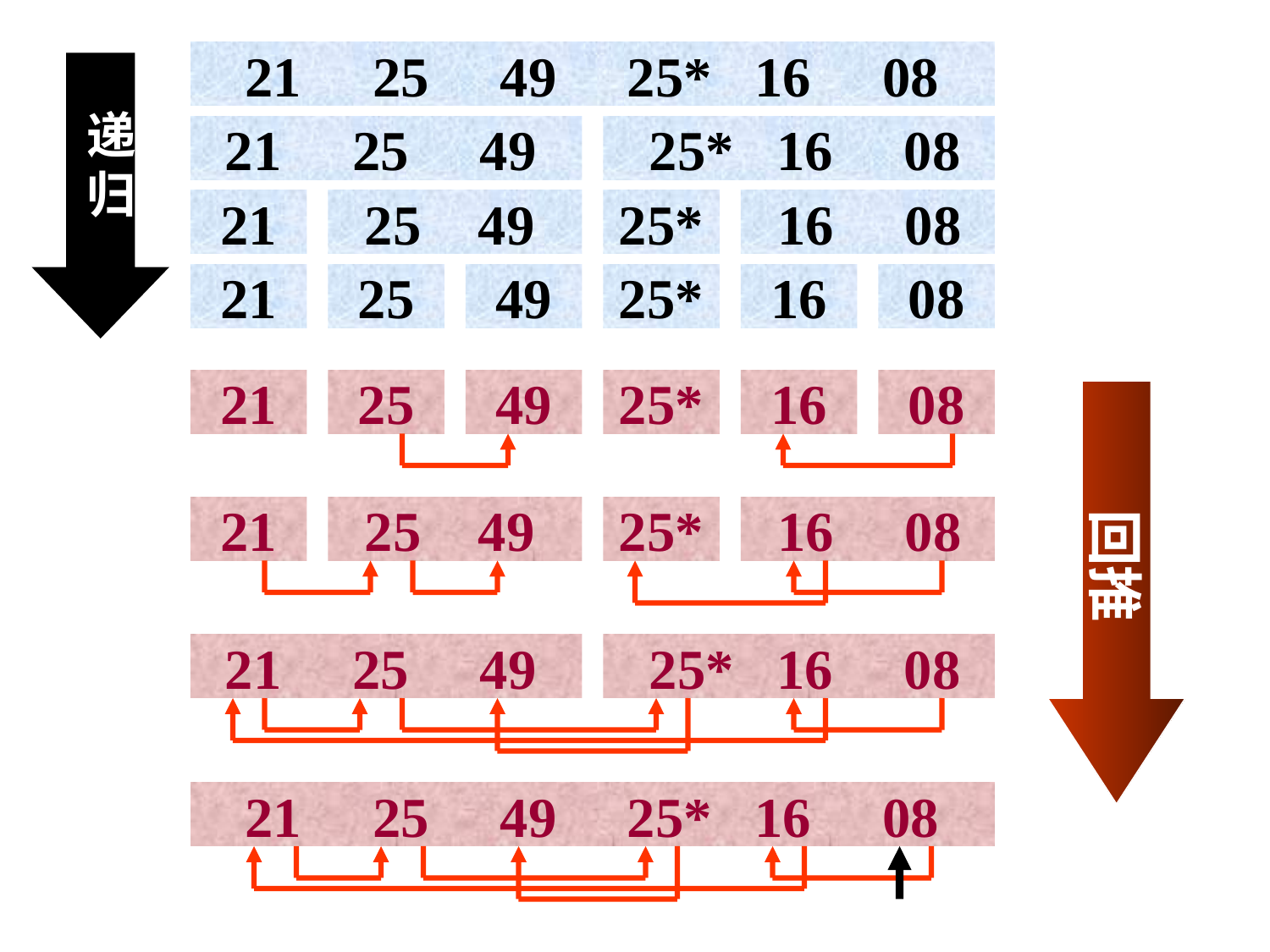

21     25     49     25*   16     08

递
归
 21     25     49
 25*   16     08
  21
 25    49
  25*
  16     08
  21
  25
  49
  25*
  16
  08
  21
  25
  49
  25*
  16
  08
回推

  21
 25    49
  25*
  16     08

 21     25     49
 25*   16     08

21     25     49     25*   16     08